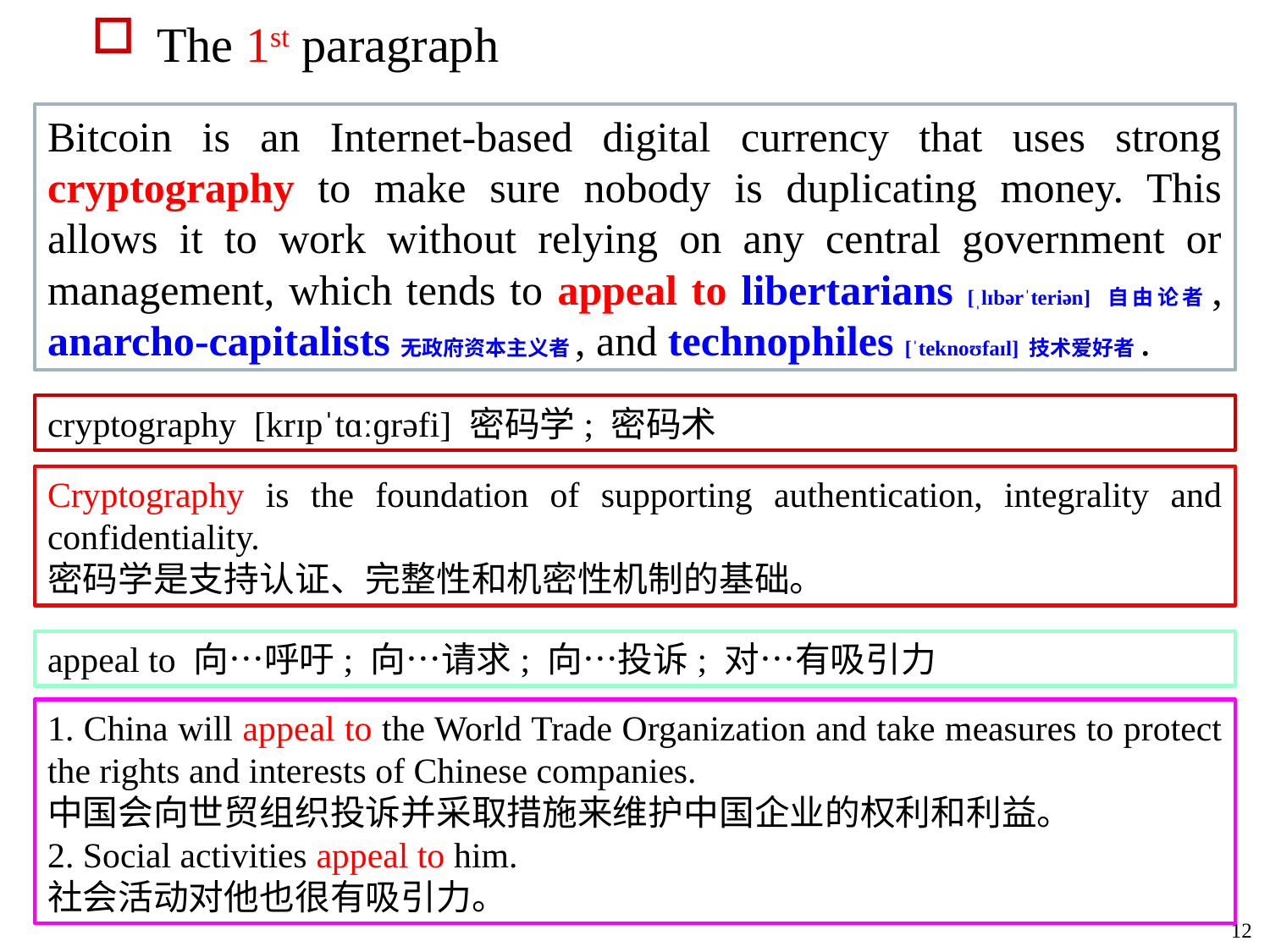

The 1st paragraph
Bitcoin is an Internet-based digital currency that uses strong cryptography to make sure nobody is duplicating money. This allows it to work without relying on any central government or management, which tends to appeal to libertarians [ˌlɪbərˈteriən] 自由论者, anarcho-capitalists无政府资本主义者, and technophiles [ˈteknoʊfaɪl] 技术爱好者.
cryptography  [krɪpˈtɑːɡrəfi] 密码学; 密码术
Cryptography is the foundation of supporting authentication, integrality and confidentiality.
密码学是支持认证、完整性和机密性机制的基础。
appeal to 向…呼吁; 向…请求; 向…投诉; 对…有吸引力
1. China will appeal to the World Trade Organization and take measures to protect the rights and interests of Chinese companies.
中国会向世贸组织投诉并采取措施来维护中国企业的权利和利益。
2. Social activities appeal to him.
社会活动对他也很有吸引力。
12